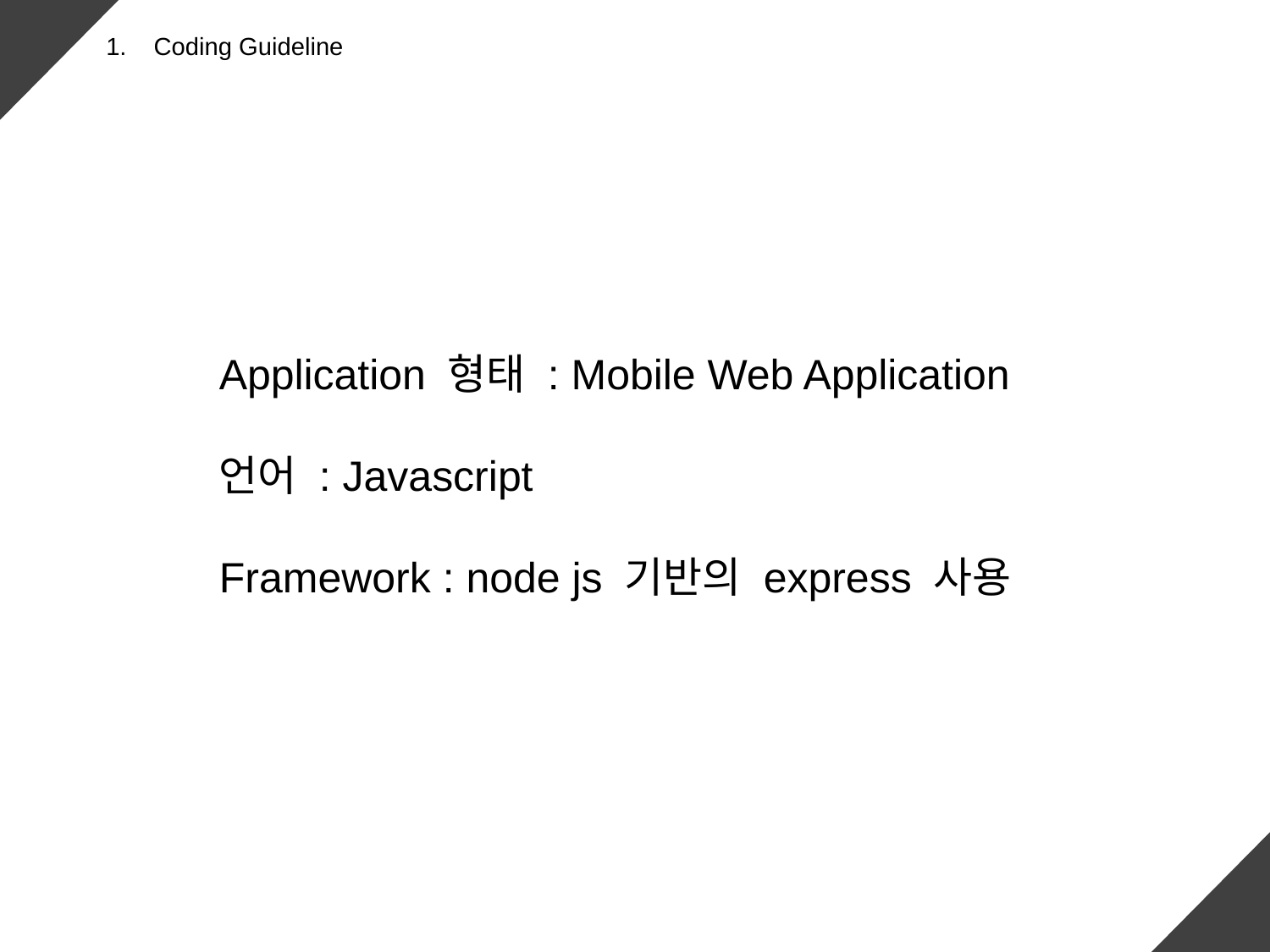

Coding Guideline
Application 형태 : Mobile Web Application

언어 : Javascript

Framework : node js 기반의 express 사용